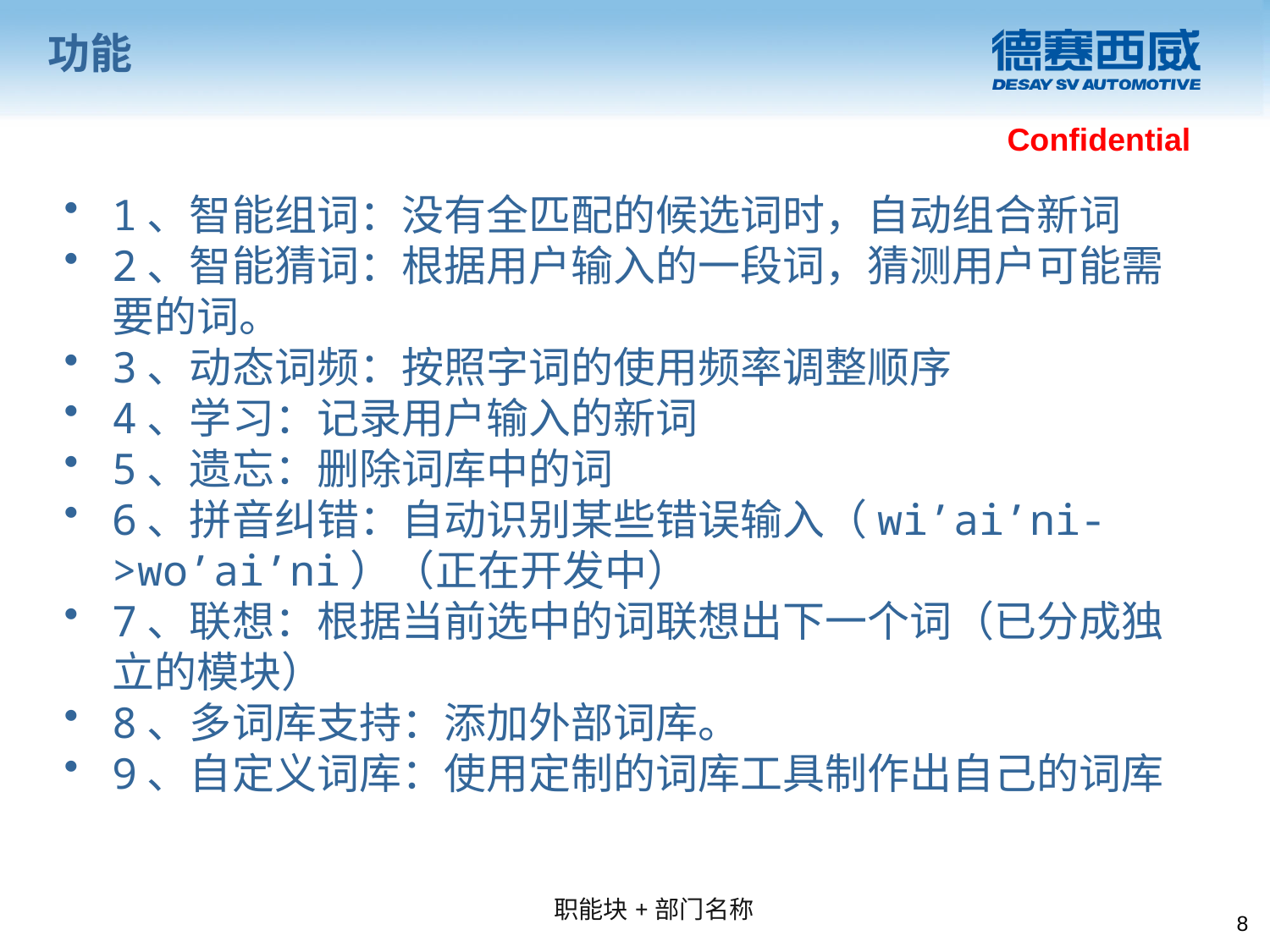

# 功能
1、智能组词：没有全匹配的候选词时，自动组合新词
2、智能猜词：根据用户输入的一段词，猜测用户可能需要的词。
3、动态词频：按照字词的使用频率调整顺序
4、学习：记录用户输入的新词
5、遗忘：删除词库中的词
6、拼音纠错：自动识别某些错误输入（wi’ai’ni->wo’ai’ni）（正在开发中）
7、联想：根据当前选中的词联想出下一个词（已分成独立的模块）
8、多词库支持：添加外部词库。
9、自定义词库：使用定制的词库工具制作出自己的词库

8